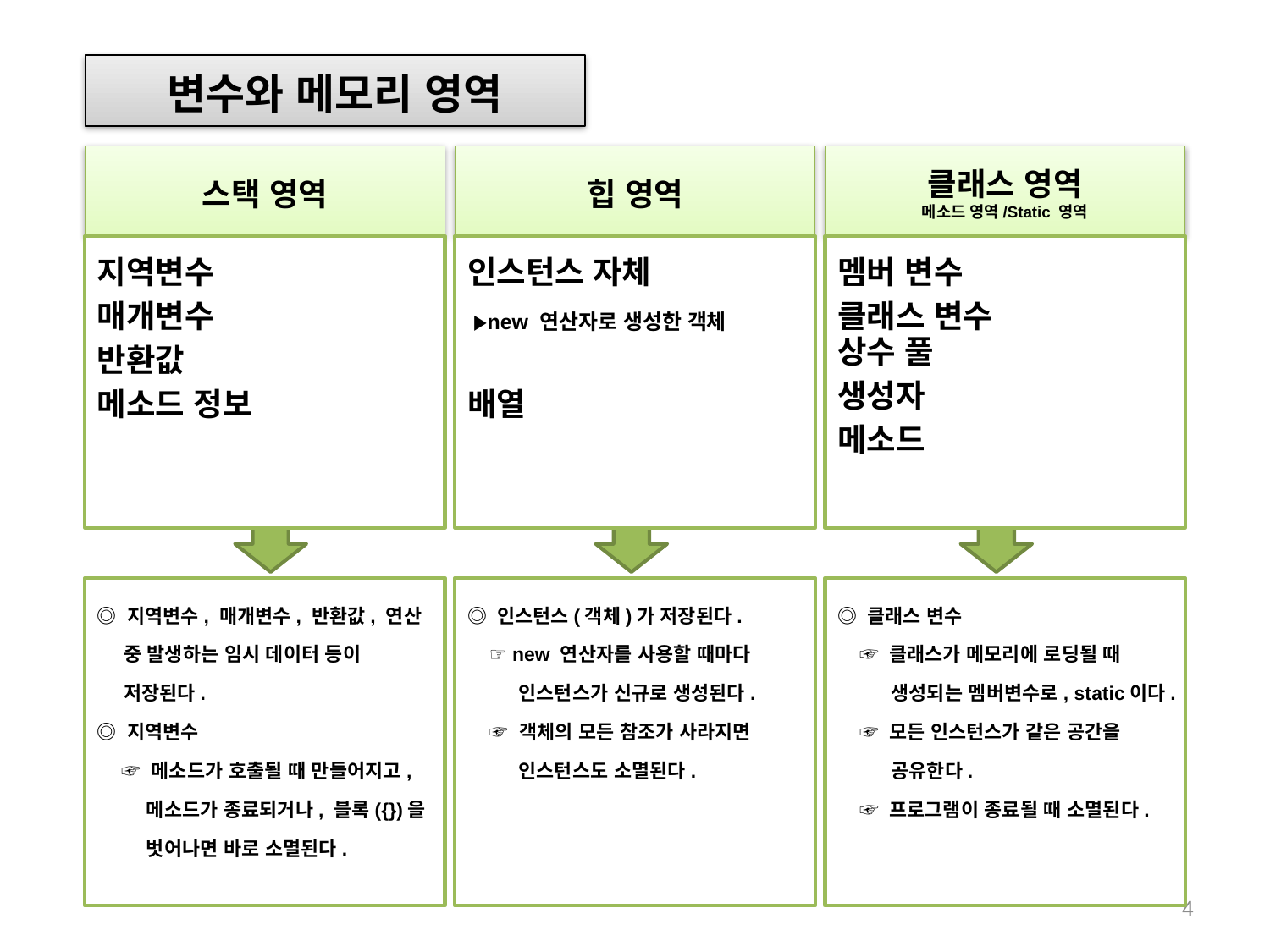

변수와 메모리 영역
스택 영역
힙 영역
클래스 영역
메소드 영역/Static 영역
지역변수
매개변수
반환값
메소드 정보
멤버 변수
클래스 변수
상수 풀
생성자
메소드
인스턴스 자체
 ▶new 연산자로 생성한 객체

배열

◎ 지역변수, 매개변수, 반환값, 연산 중 발생하는 임시 데이터 등이 저장된다.
◎ 지역변수
☞ 메소드가 호출될 때 만들어지고, 메소드가 종료되거나, 블록({})을 벗어나면 바로 소멸된다.
◎ 인스턴스(객체)가 저장된다.
    ☞ new 연산자를 사용할 때마다 인스턴스가 신규로 생성된다.
    ☞ 객체의 모든 참조가 사라지면 인스턴스도 소멸된다.
◎ 클래스 변수
    ☞ 클래스가 메모리에 로딩될 때 생성되는 멤버변수로, static이다.
    ☞ 모든 인스턴스가 같은 공간을 공유한다.
    ☞ 프로그램이 종료될 때 소멸된다.
4